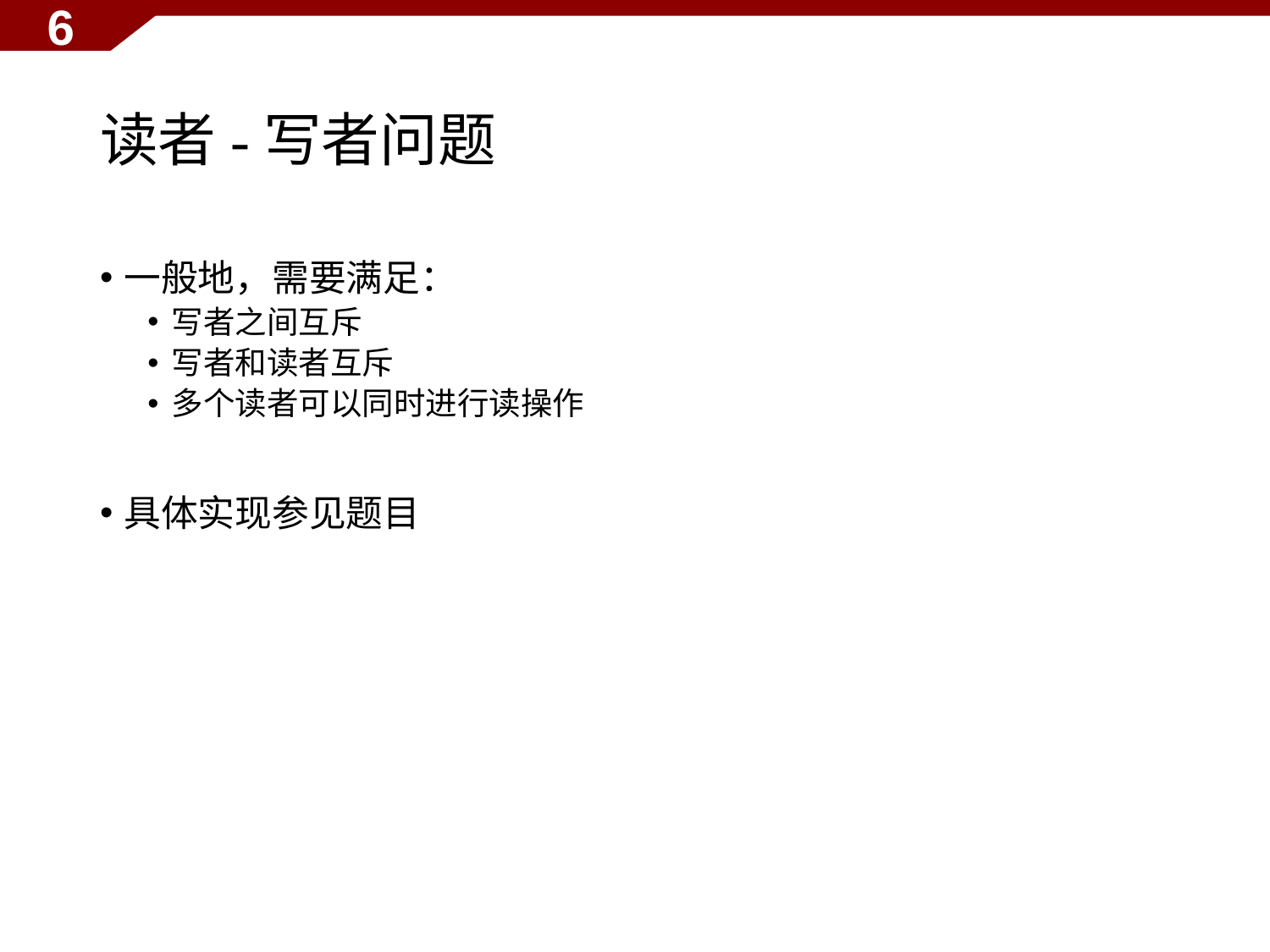

6
# 读者-写者问题
一般地，需要满足：
写者之间互斥
写者和读者互斥
多个读者可以同时进行读操作

具体实现参见题目